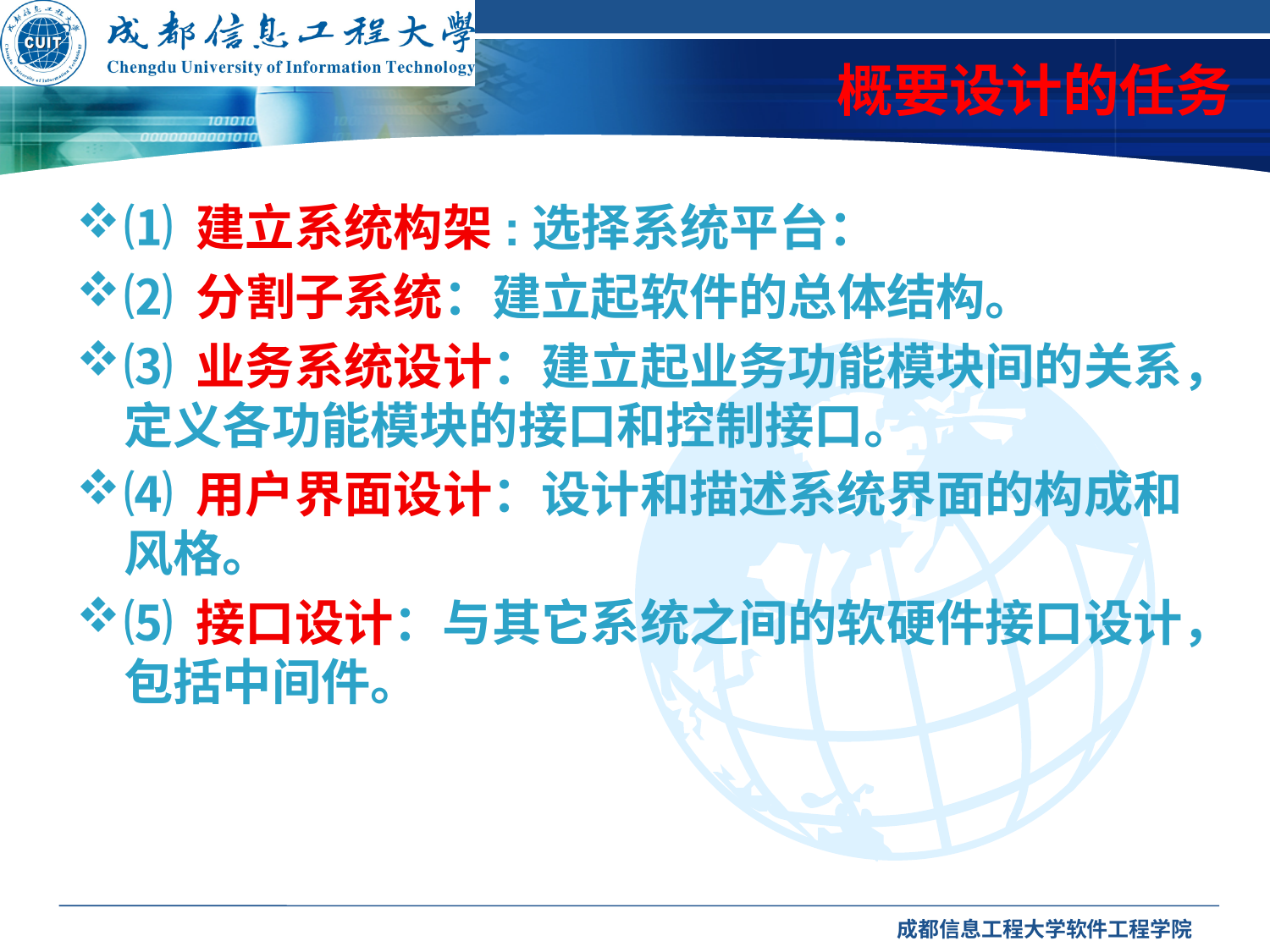

# 概要设计的任务
⑴ 建立系统构架:选择系统平台：
⑵ 分割子系统：建立起软件的总体结构。
⑶ 业务系统设计：建立起业务功能模块间的关系，定义各功能模块的接口和控制接口。
⑷ 用户界面设计：设计和描述系统界面的构成和风格。
⑸ 接口设计：与其它系统之间的软硬件接口设计，包括中间件。